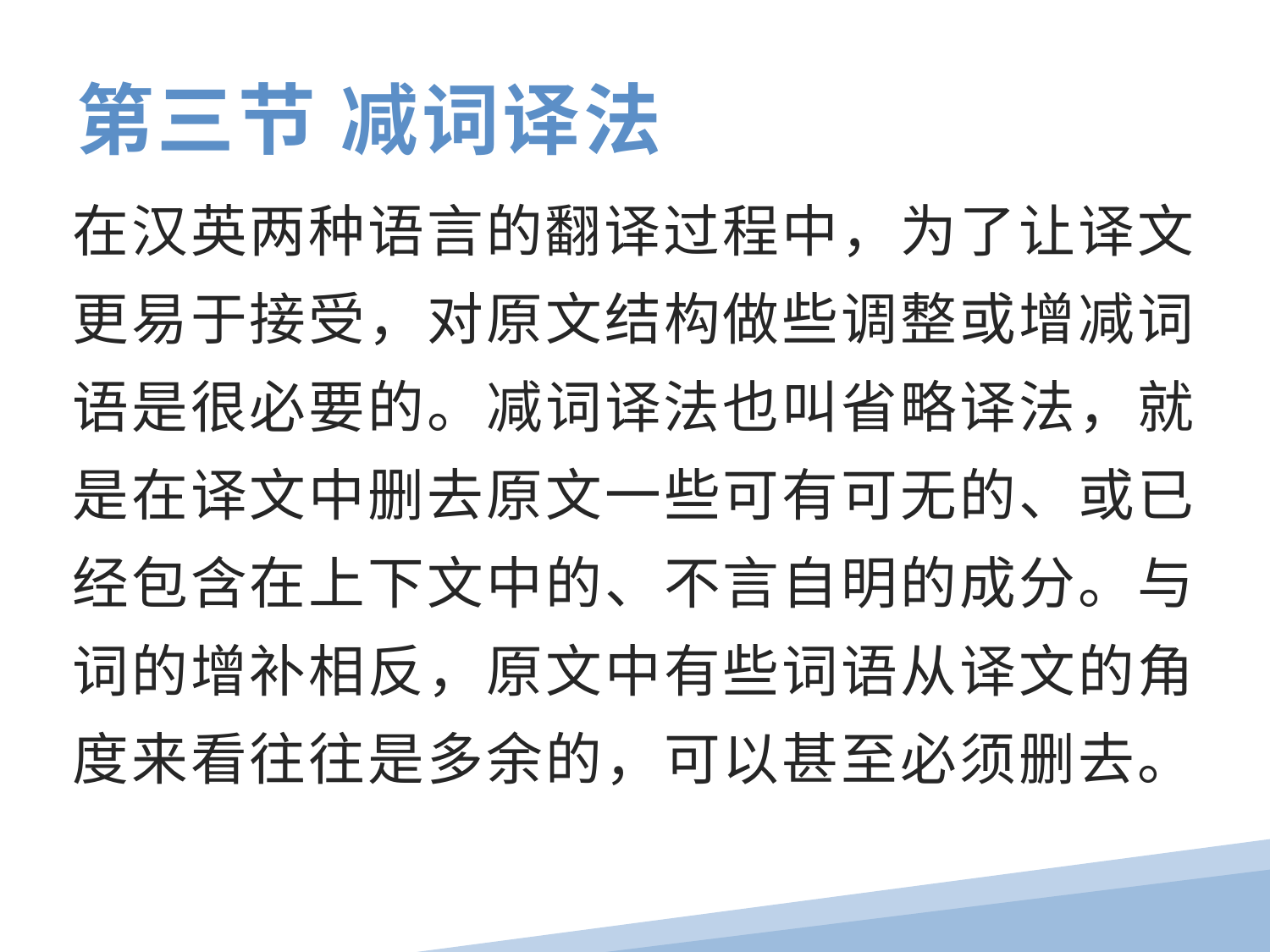

第三节 减词译法
在汉英两种语言的翻译过程中，为了让译文更易于接受，对原文结构做些调整或增减词语是很必要的。减词译法也叫省略译法，就是在译文中删去原文一些可有可无的、或已经包含在上下文中的、不言自明的成分。与词的增补相反，原文中有些词语从译文的角度来看往往是多余的，可以甚至必须删去。